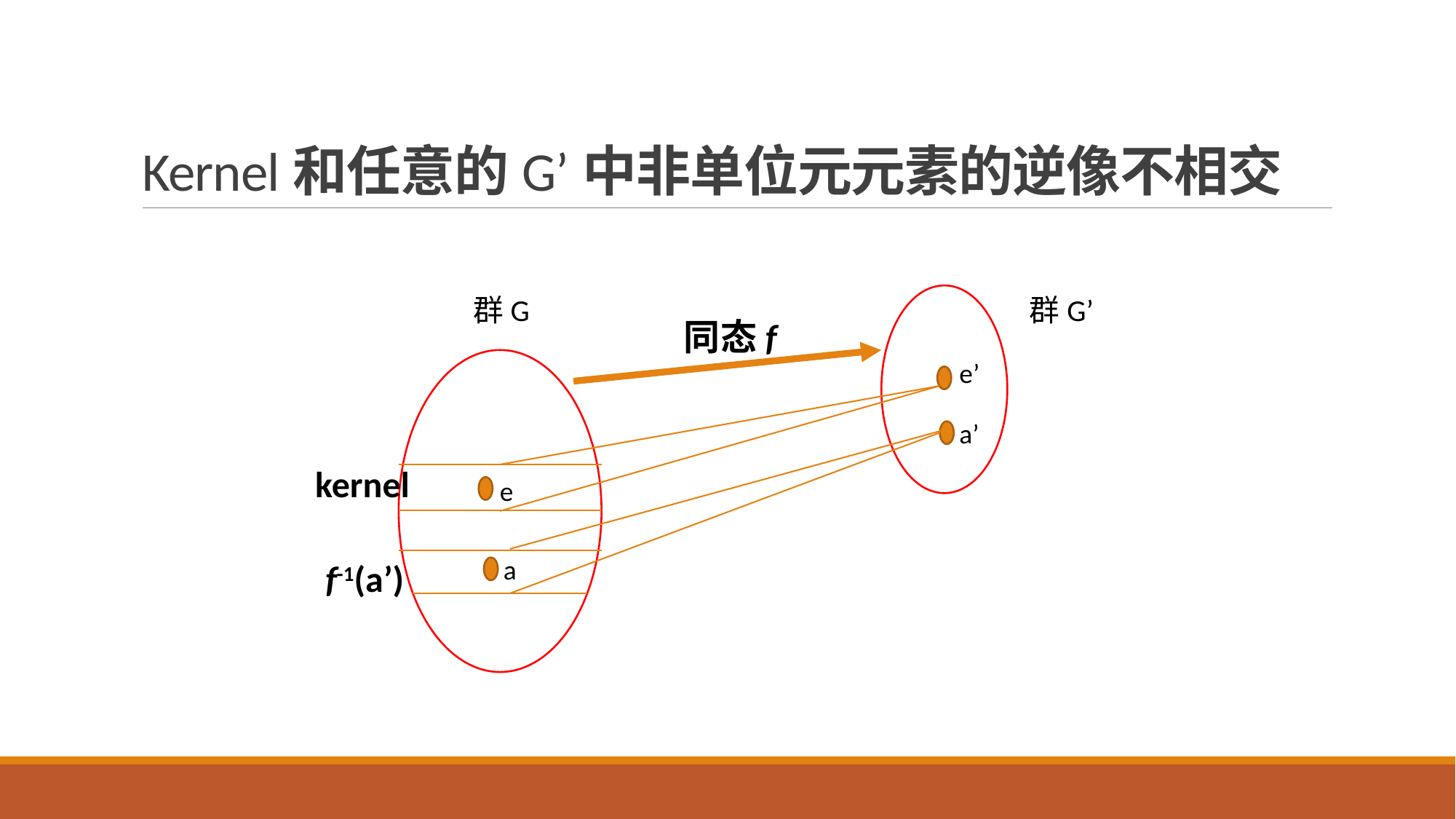

# Kernel和任意的G’中非单位元元素的逆像不相交
群G

群G’
同态f

e’

a’

e

a
f-1(a’)

kernel